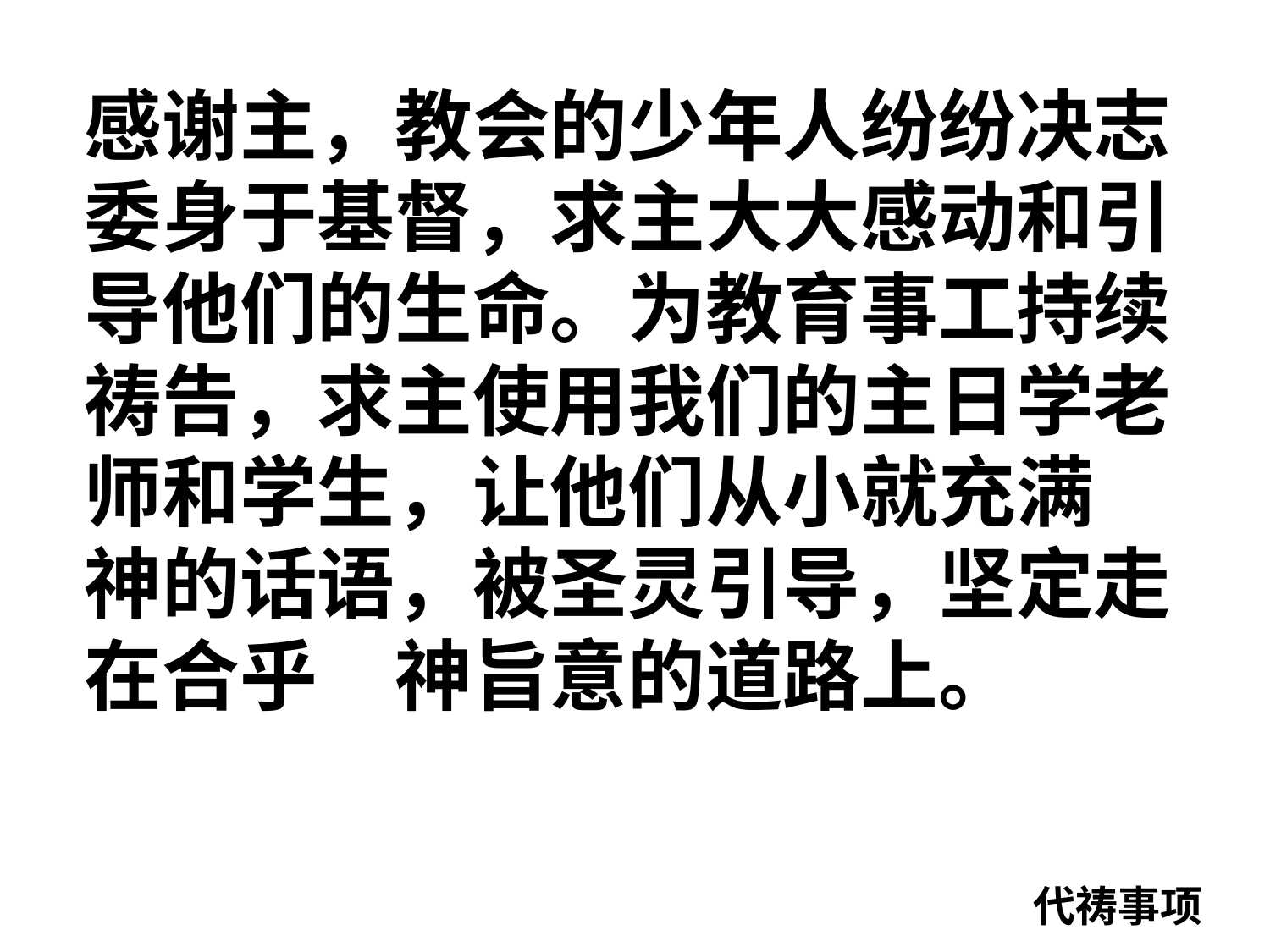

感谢主，教会的少年人纷纷决志委身于基督，求主大大感动和引导他们的生命。为教育事工持续祷告，求主使用我们的主日学老师和学生，让他们从小就充满　神的话语，被圣灵引导，坚定走在合乎　神旨意的道路上。
代祷事项